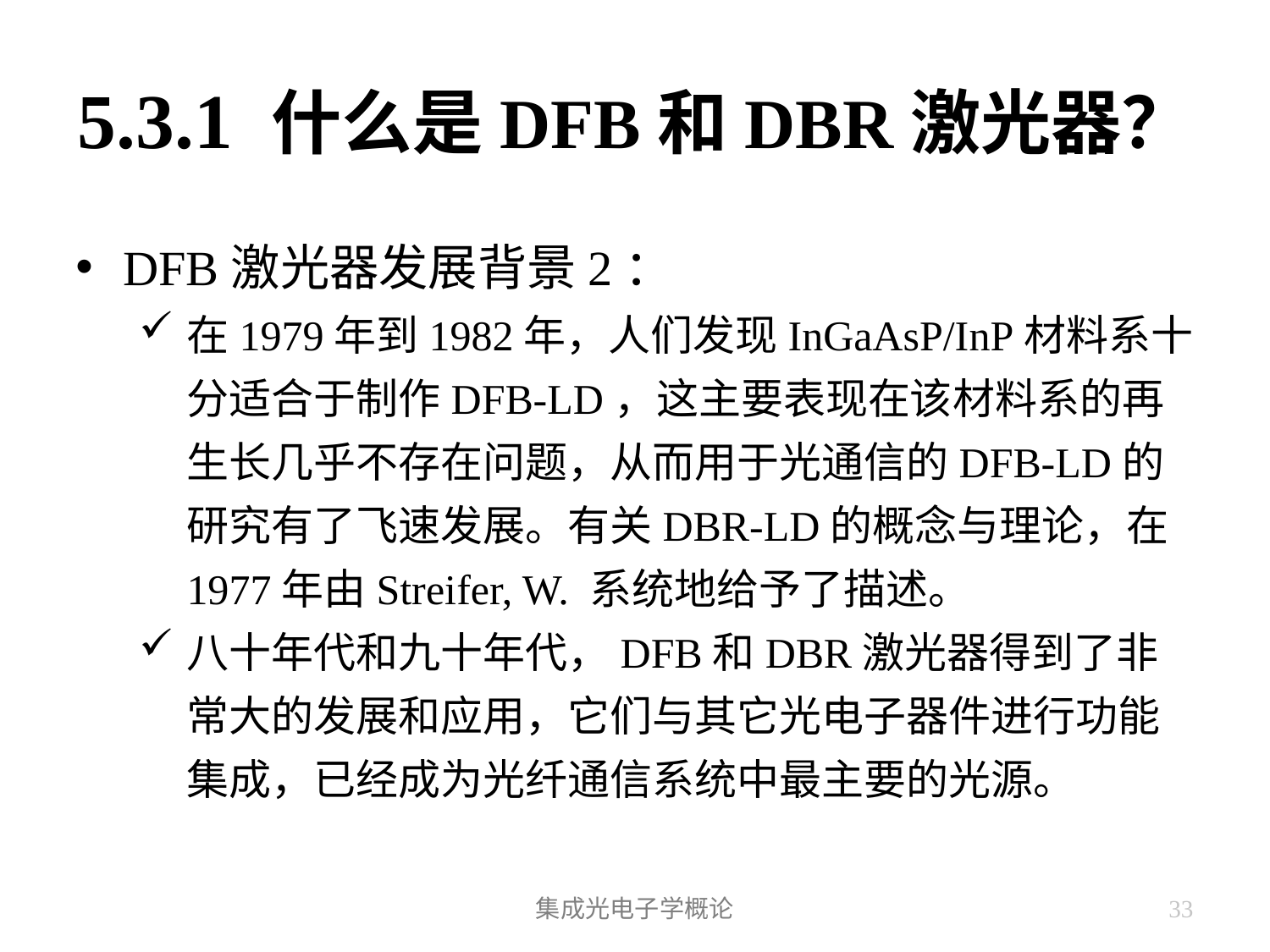

# 5.3.1 什么是DFB和DBR激光器？
DFB激光器发展背景2：
在1979年到1982年，人们发现InGaAsP/InP材料系十分适合于制作DFB-LD，这主要表现在该材料系的再生长几乎不存在问题，从而用于光通信的DFB-LD的研究有了飞速发展。有关DBR-LD的概念与理论，在1977年由Streifer, W. 系统地给予了描述。
八十年代和九十年代，DFB和DBR激光器得到了非常大的发展和应用，它们与其它光电子器件进行功能集成，已经成为光纤通信系统中最主要的光源。

集成光电子学概论
33